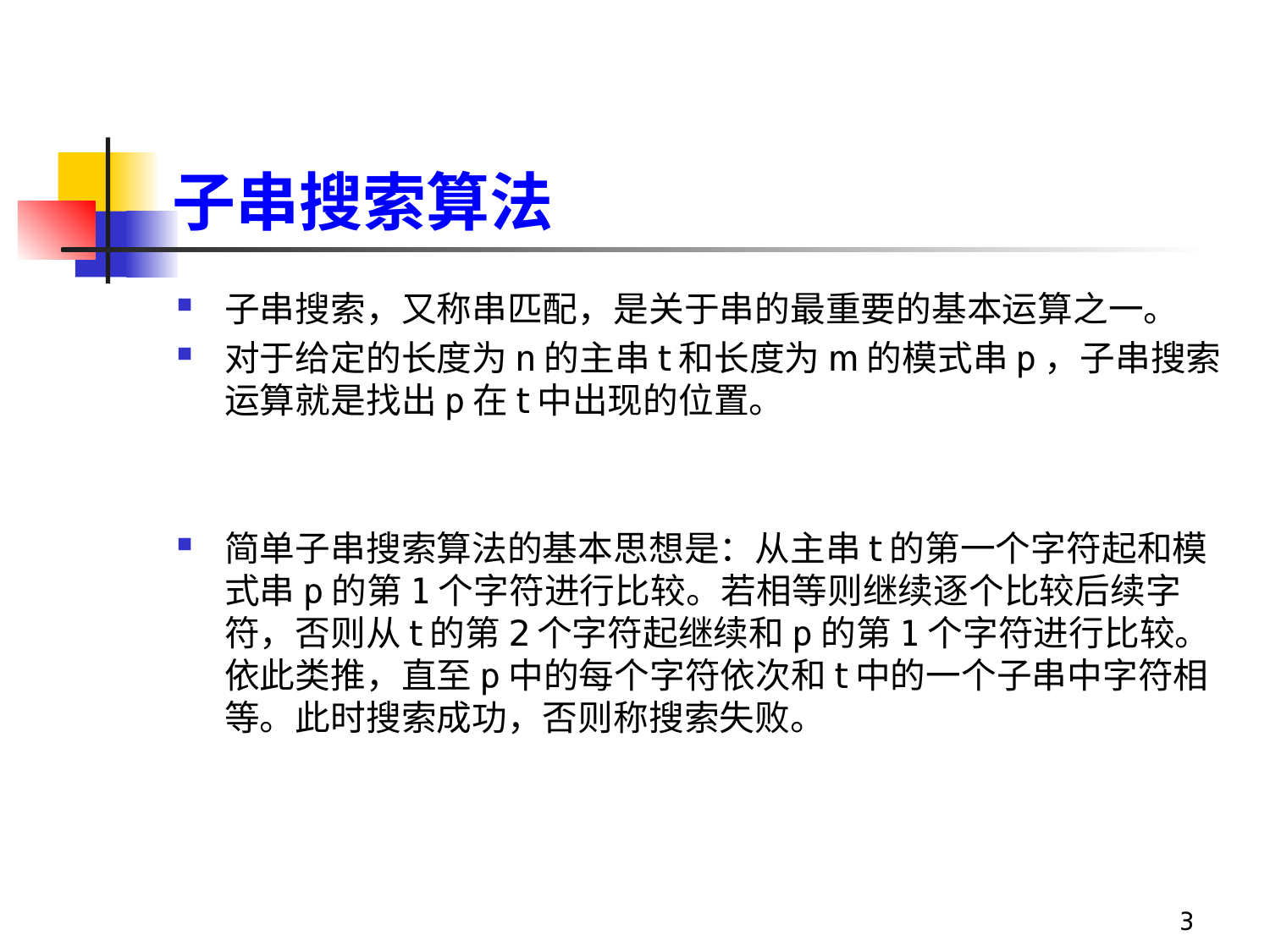

# 子串搜索算法
子串搜索，又称串匹配，是关于串的最重要的基本运算之一。
对于给定的长度为n的主串t和长度为m的模式串p，子串搜索运算就是找出p在t中出现的位置。

简单子串搜索算法的基本思想是：从主串t的第一个字符起和模式串p的第1个字符进行比较。若相等则继续逐个比较后续字符，否则从t的第2个字符起继续和p的第1个字符进行比较。依此类推，直至p中的每个字符依次和t中的一个子串中字符相等。此时搜索成功，否则称搜索失败。
3